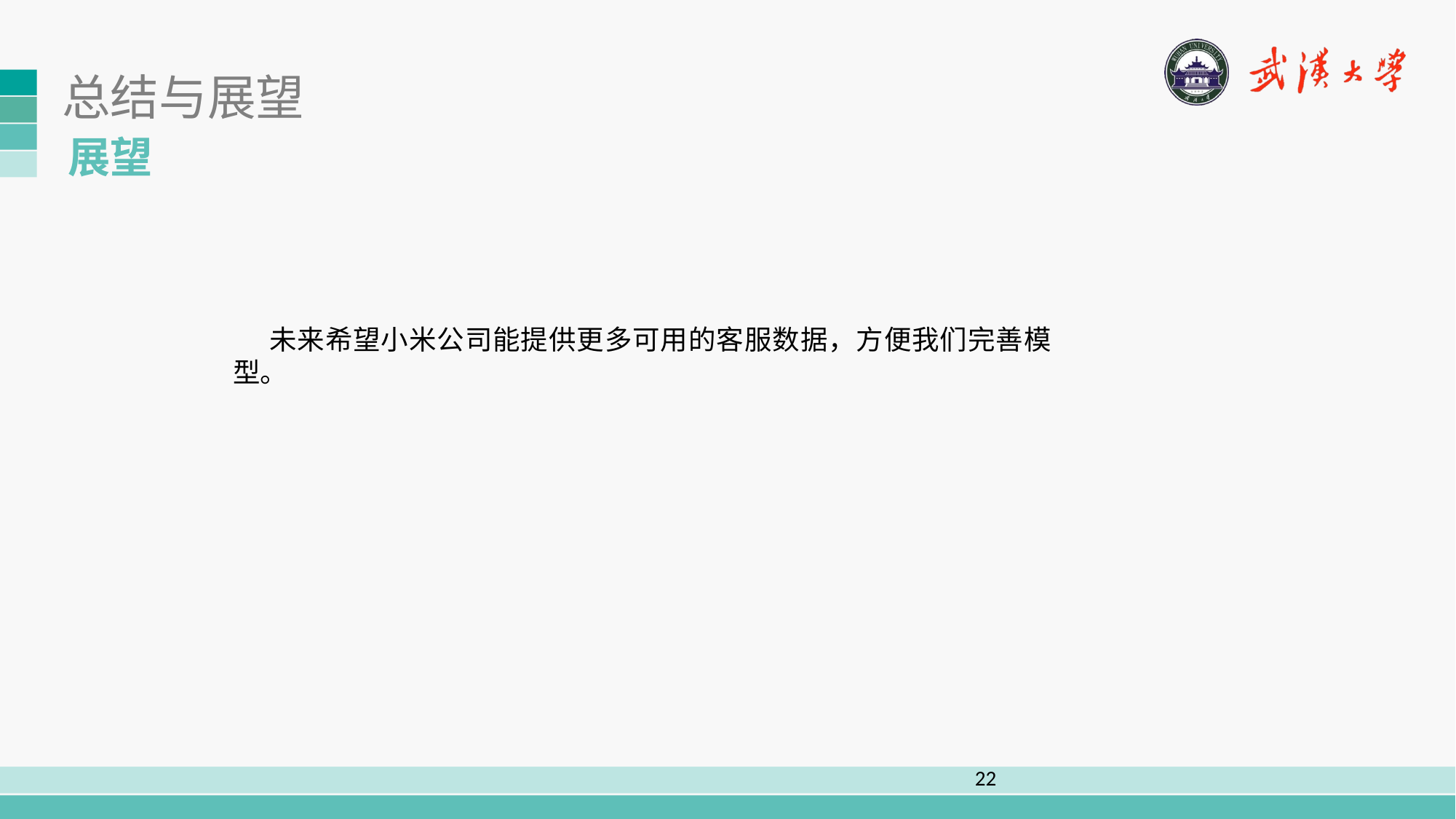

# 总结与展望
展望
未来希望小米公司能提供更多可用的客服数据，方便我们完善模型。

22